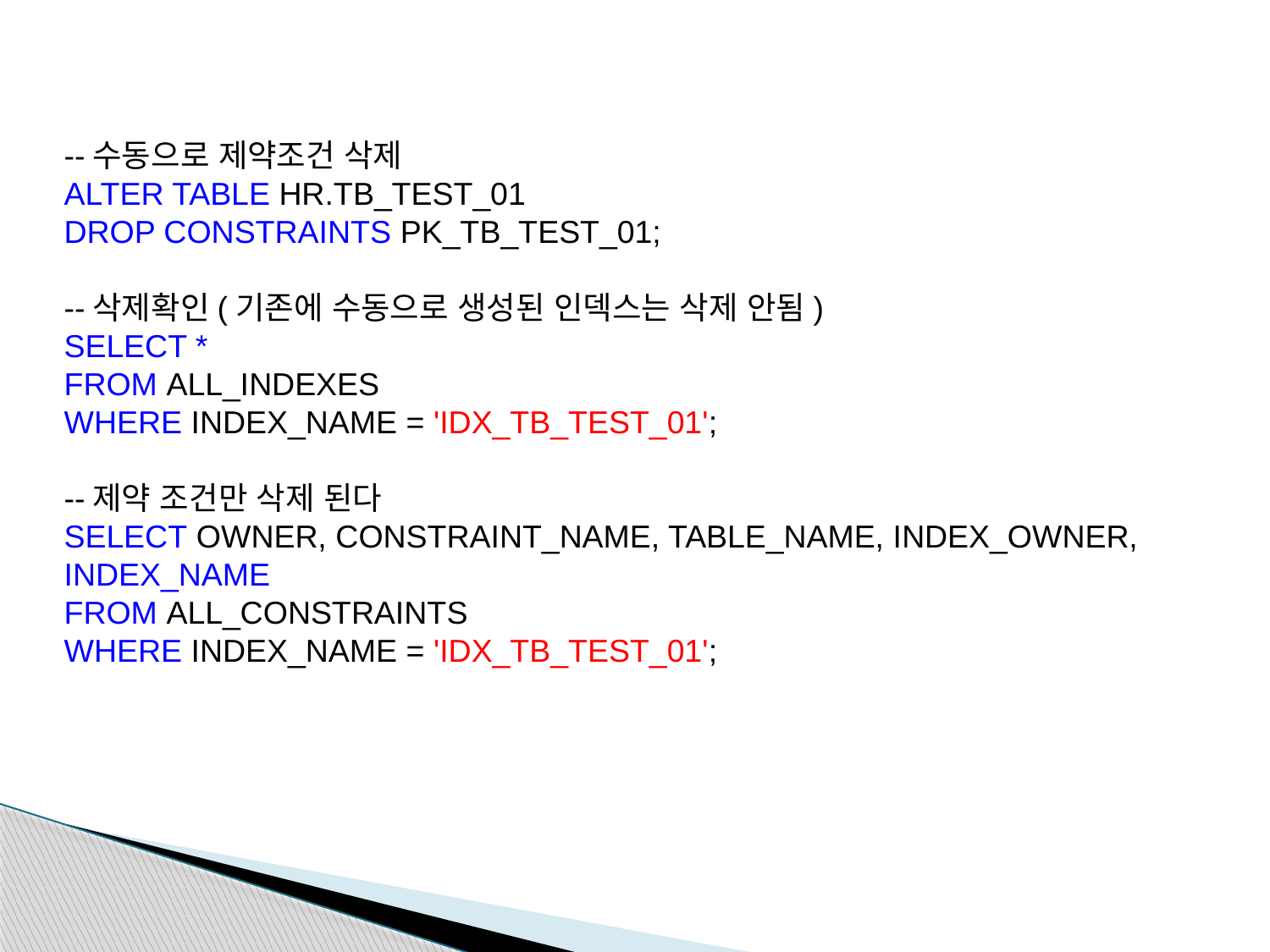

--수동으로 제약조건 삭제
ALTER TABLE HR.TB_TEST_01
DROP CONSTRAINTS PK_TB_TEST_01;

--삭제확인(기존에 수동으로 생성된 인덱스는 삭제 안됨)
SELECT *
FROM ALL_INDEXES
WHERE INDEX_NAME = 'IDX_TB_TEST_01';

--제약 조건만 삭제 된다
SELECT OWNER, CONSTRAINT_NAME, TABLE_NAME, INDEX_OWNER, INDEX_NAME
FROM ALL_CONSTRAINTS
WHERE INDEX_NAME = 'IDX_TB_TEST_01';